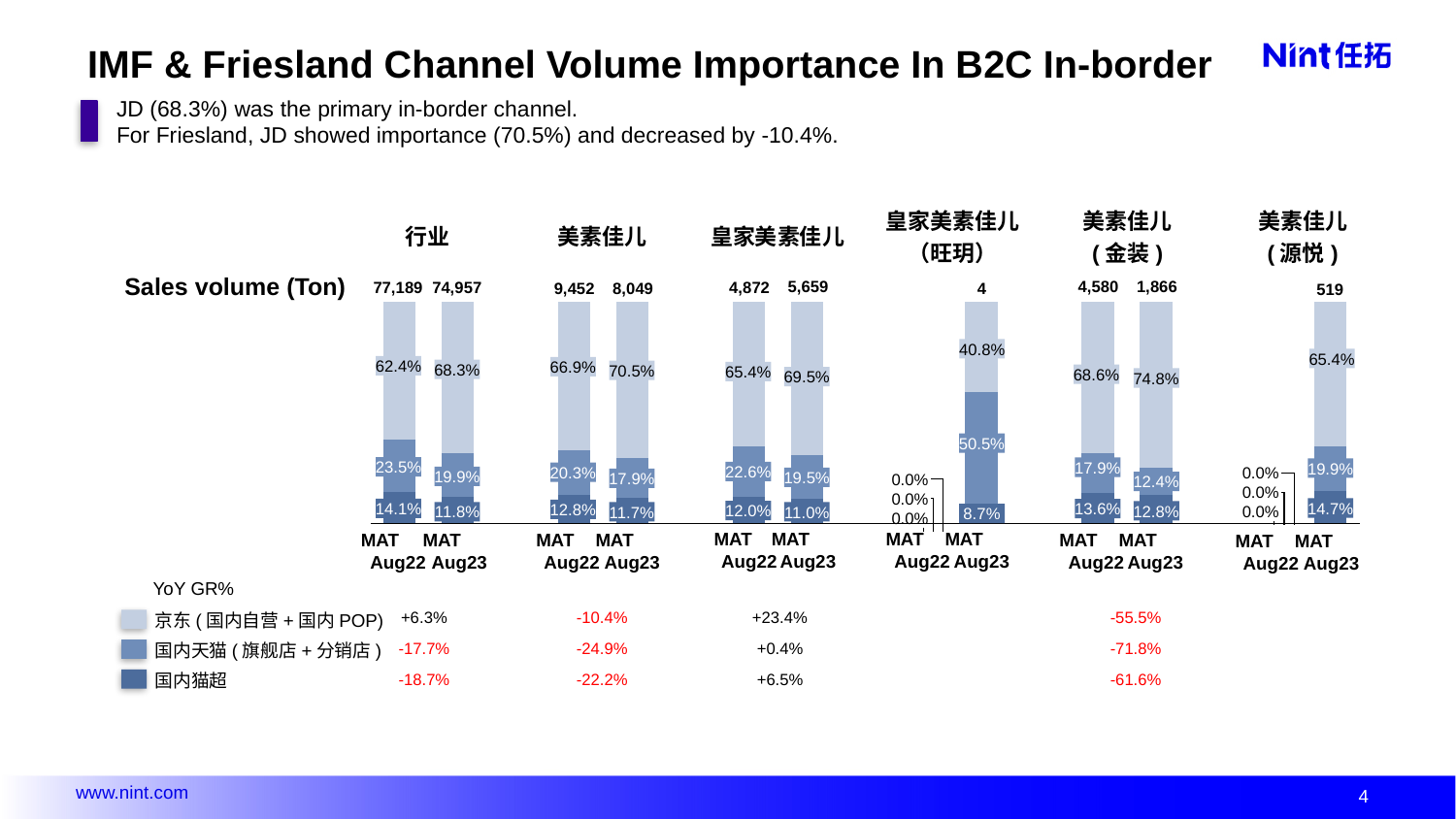

# IMF & Friesland Channel Volume Importance In B2C In-border
JD (68.3%) was the primary in-border channel.
For Friesland, JD showed importance (70.5%) and decreased by -10.4%.
| 行业 | 美素佳儿 | 皇家美素佳儿 | 皇家美素佳儿 （旺玥） | 美素佳儿 (金装) | 美素佳儿 (源悦) |
| --- | --- | --- | --- | --- | --- |
Sales volume (Ton)
5,659
1,866
4,580
74,957
4,872
77,189
9,452
8,049
4
519

### Chart

| Category | 国内猫超 | 国内天猫(旗舰店+分销店) | 京东(国内自营+国内POP) |
|---|---|---|---|
| MAT22 | 14.09 | 23.47 | 62.44 |
| MAT23 | 11.79 | 19.88 | 68.33 |
|  | None | None | None |
| MAT22 | 12.76 | 20.29 | 66.94 |
| MAT23 | 11.66 | 17.89 | 70.45 |
|  | None | None | None |
| MAT22 | 12.01 | 22.57 | 65.42 |
| MAT23 | 11.01 | 19.51 | 69.48 |
|  | None | None | None |
| MAT22 | None | None | None |
| MAT23 | 8.72 | 50.45 | 40.82 |
|  | None | None | None |
| MAT22 | 13.56 | 17.87 | 68.57 |
| MAT23 | 12.8 | 12.35 | 74.85 |
|  | None | None | None |
| MAT22 | None | None | None |
| MAT23 | 14.65 | 19.91 | 65.44 |
40.8%
65.4%
62.4%
66.9%
68.3%
70.5%
65.4%
68.6%
69.5%
74.8%
50.5%
23.5%
17.9%
19.9%
22.6%
20.3%
0.0%
19.9%
19.5%
17.9%
0.0%
12.4%
0.0%
0.0%
14.7%
14.1%
13.6%
12.8%
12.0%
12.8%
0.0%
11.8%
11.0%
11.7%
8.7%
0.0%
MAT
Aug22
MAT
Aug23
MAT
Aug22
MAT
Aug23
MAT
Aug22
MAT
Aug23
MAT
Aug22
MAT
Aug23
MAT
Aug22
MAT
Aug23
MAT
Aug22
MAT
Aug23
YoY GR%
| +6.3% | -10.4% | +23.4% |  | -55.5% |  |
| --- | --- | --- | --- | --- | --- |
| -17.7% | -24.9% | +0.4% |  | -71.8% |  |
| -18.7% | -22.2% | +6.5% |  | -61.6% |  |
京东(国内自营+国内POP)

国内天猫(旗舰店+分销店)

国内猫超